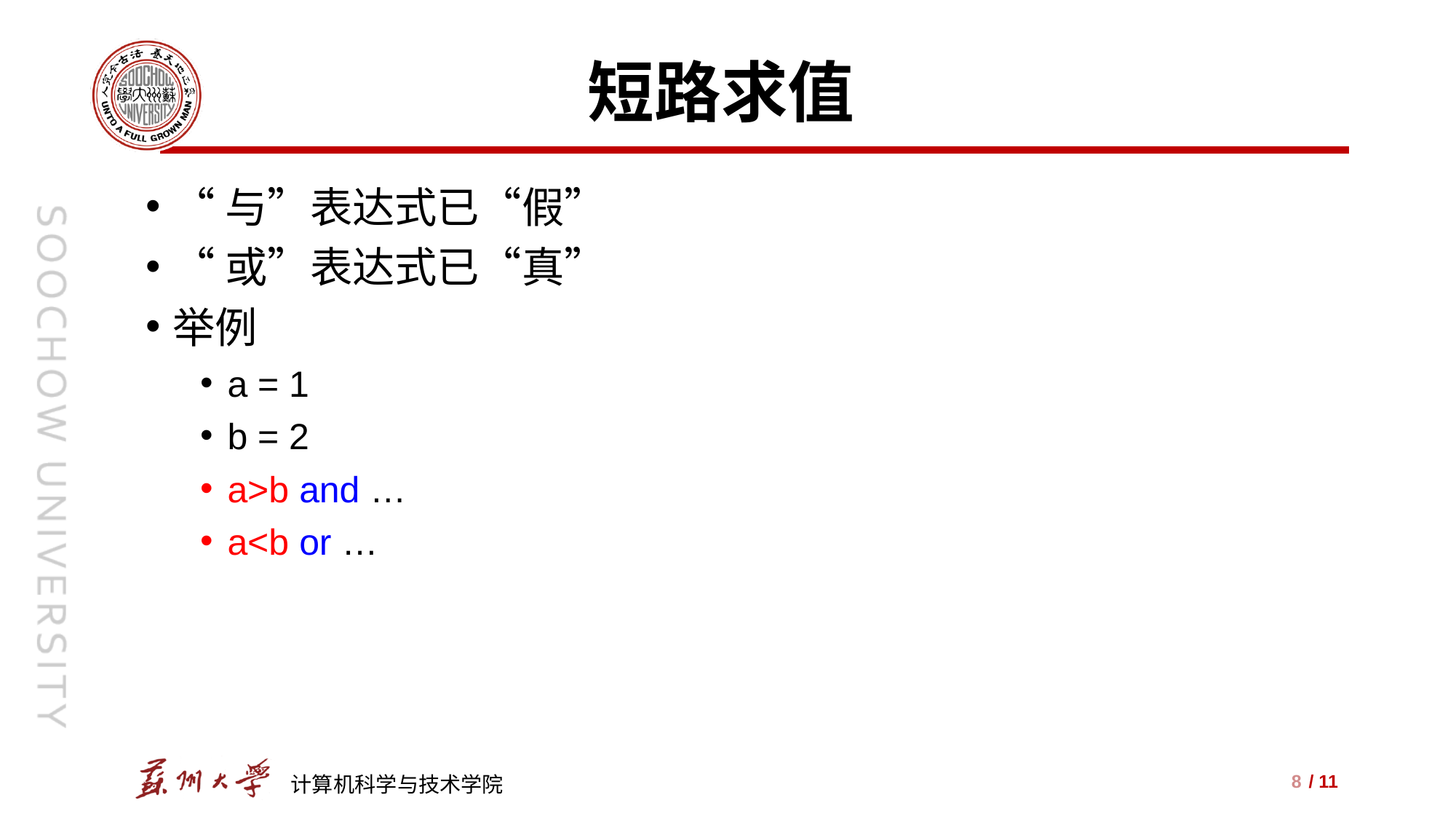

# 短路求值
“与”表达式已“假”
“或”表达式已“真”
举例
a = 1
b = 2
a>b and …
a<b or …

8